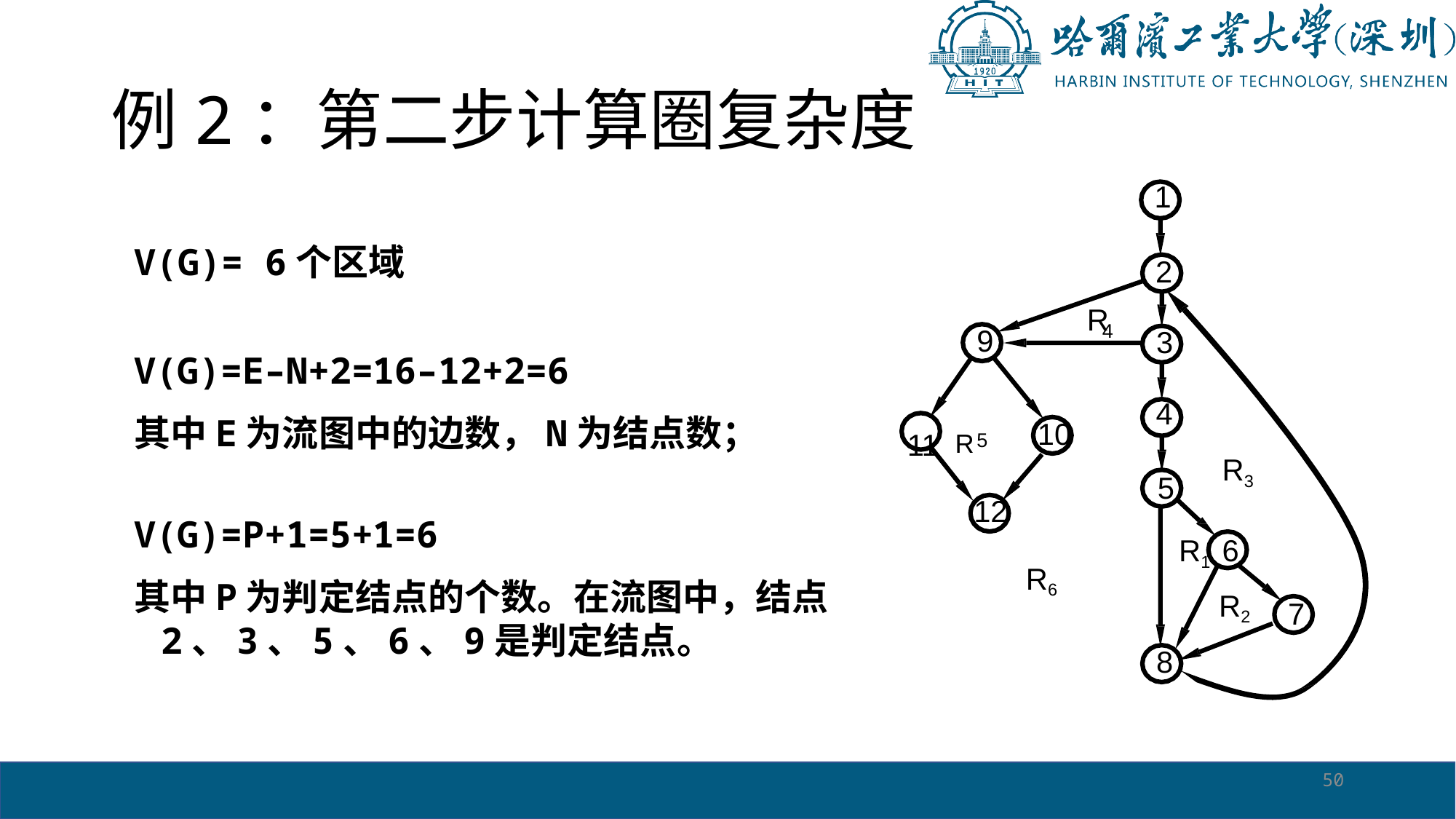

# 例2：第二步计算圈复杂度
1

2

R
4
9
3

4

11 R

10

5

R3

5

12

R1 6

R6

R2
7

8

V(G)= 6个区域
V(G)=E–N+2=16–12+2=6
其中E为流图中的边数，N为结点数；
V(G)=P+1=5+1=6
其中P为判定结点的个数。在流图中，结点2、3、5、6、9是判定结点。
50